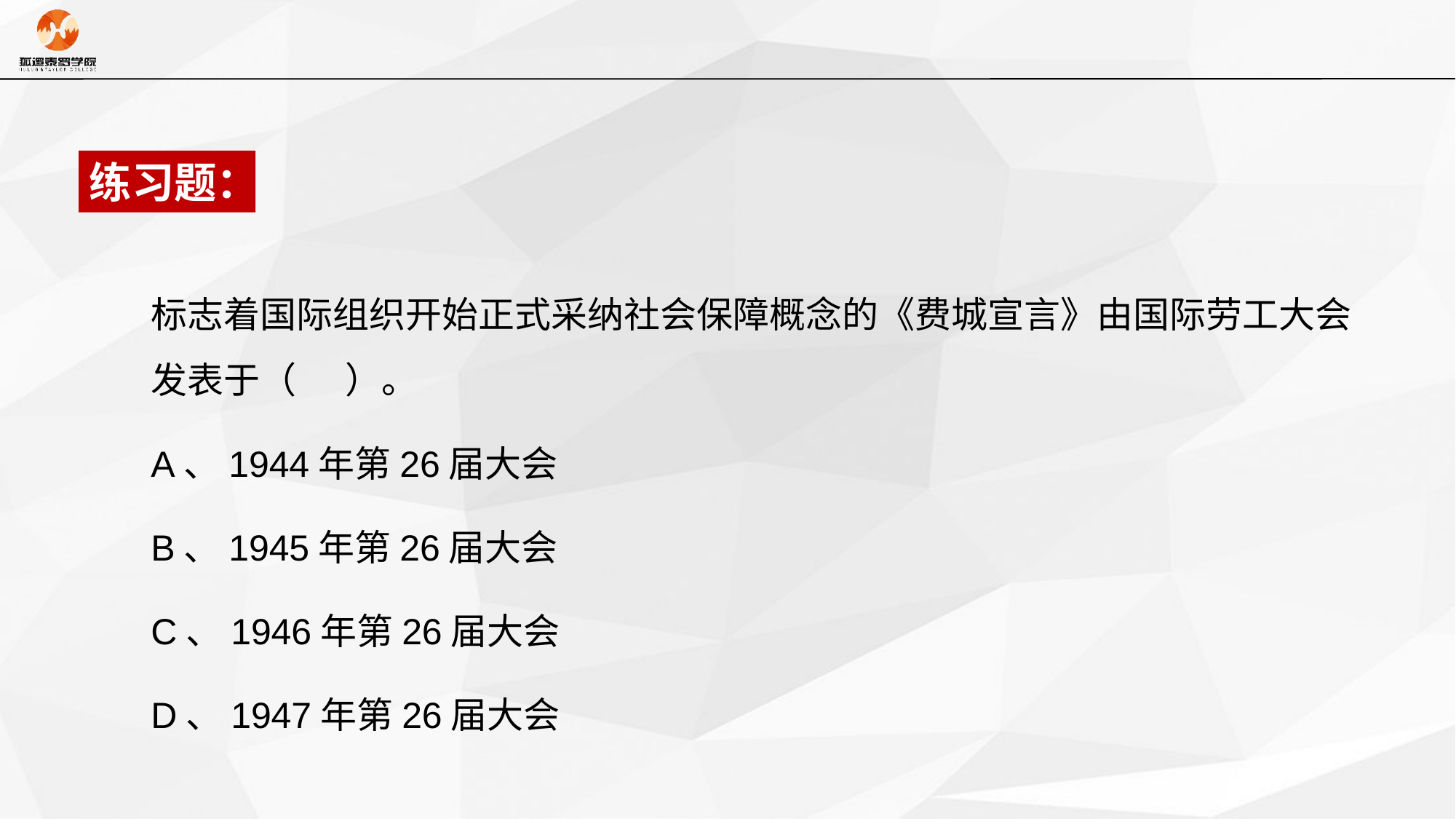

练习题：
标志着国际组织开始正式采纳社会保障概念的《费城宣言》由国际劳工大会发表于（      ）。
A、1944年第26届大会
B、1945年第26届大会
C、1946年第26届大会
D、1947年第26届大会